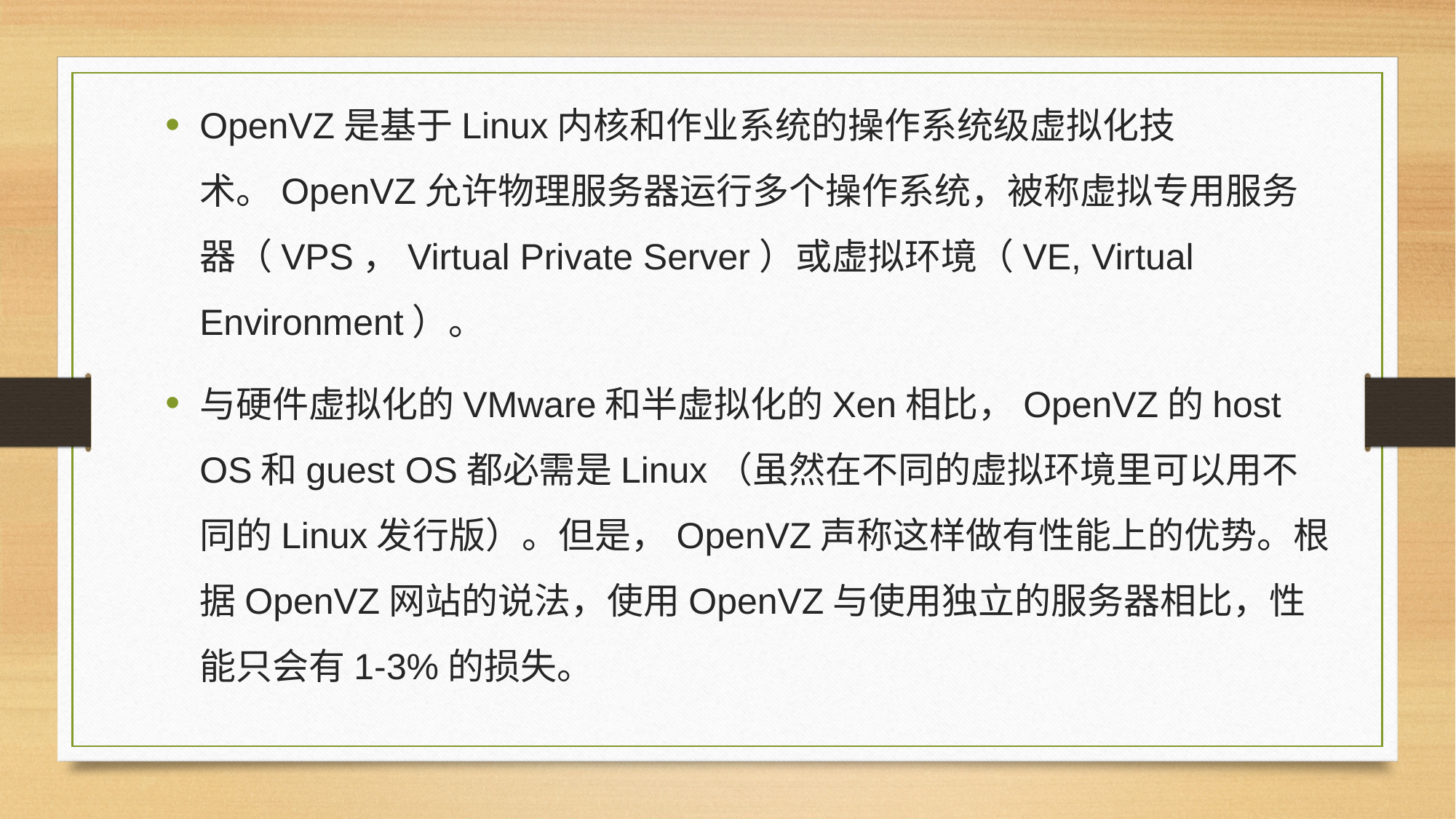

OpenVZ是基于Linux内核和作业系统的操作系统级虚拟化技术。OpenVZ允许物理服务器运行多个操作系统，被称虚拟专用服务器（VPS，Virtual Private Server）或虚拟环境（VE, Virtual Environment）。
与硬件虚拟化的VMware和半虚拟化的Xen相比，OpenVZ的host OS和guest OS都必需是Linux（虽然在不同的虚拟环境里可以用不同的Linux发行版）。但是，OpenVZ声称这样做有性能上的优势。根据OpenVZ网站的说法，使用OpenVZ与使用独立的服务器相比，性能只会有1-3%的损失。